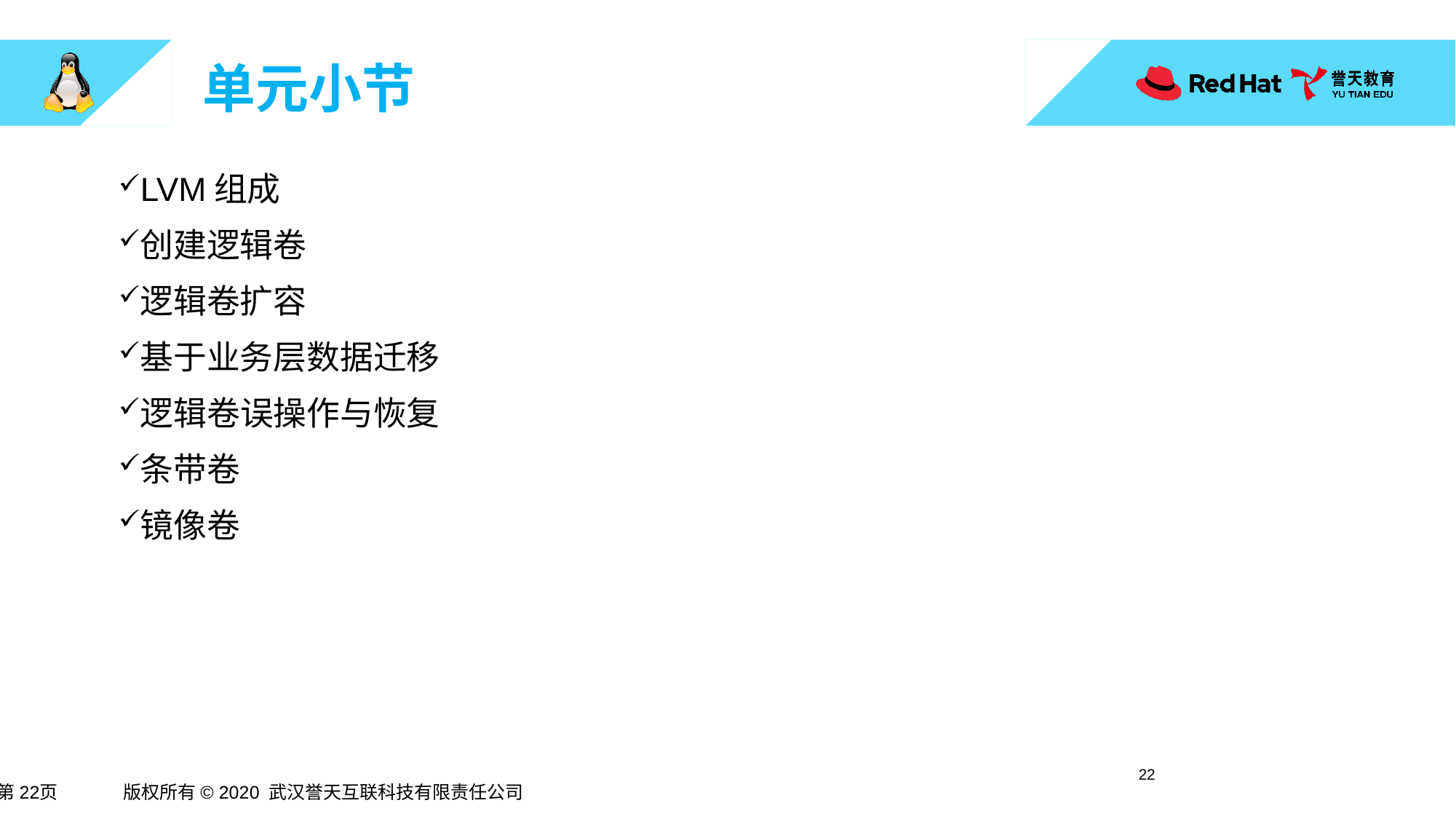

LVM组成
创建逻辑卷
逻辑卷扩容
基于业务层数据迁移
逻辑卷误操作与恢复
条带卷
镜像卷
22